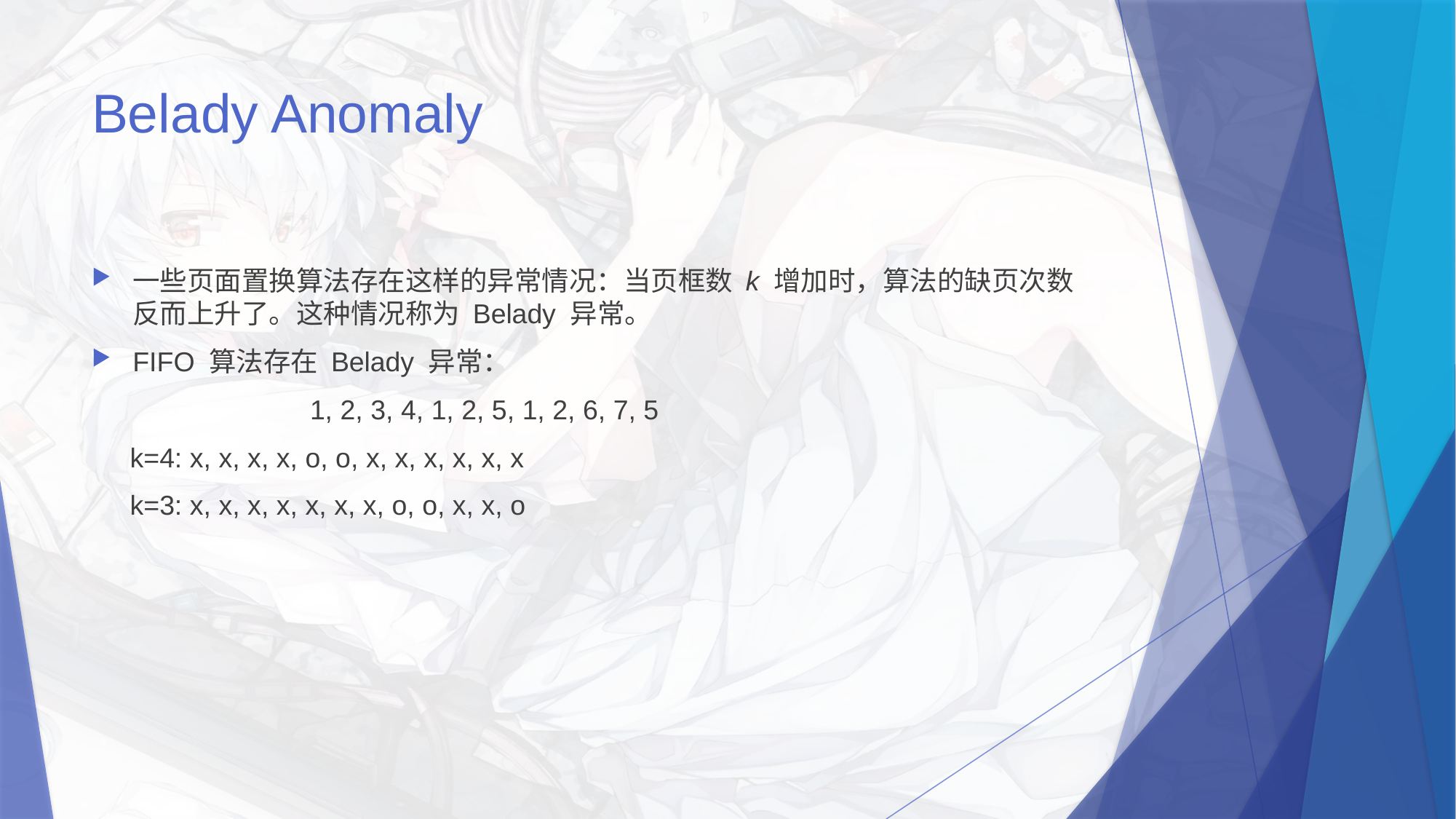

# Belady Anomaly
一些页面置换算法存在这样的异常情况：当页框数 k 增加时，算法的缺页次数反而上升了。这种情况称为 Belady 异常。
FIFO 算法存在 Belady 异常：
		1, 2, 3, 4, 1, 2, 5, 1, 2, 6, 7, 5
     k=4: x, x, x, x, o, o, x, x, x, x, x, x
     k=3: x, x, x, x, x, x, x, o, o, x, x, o